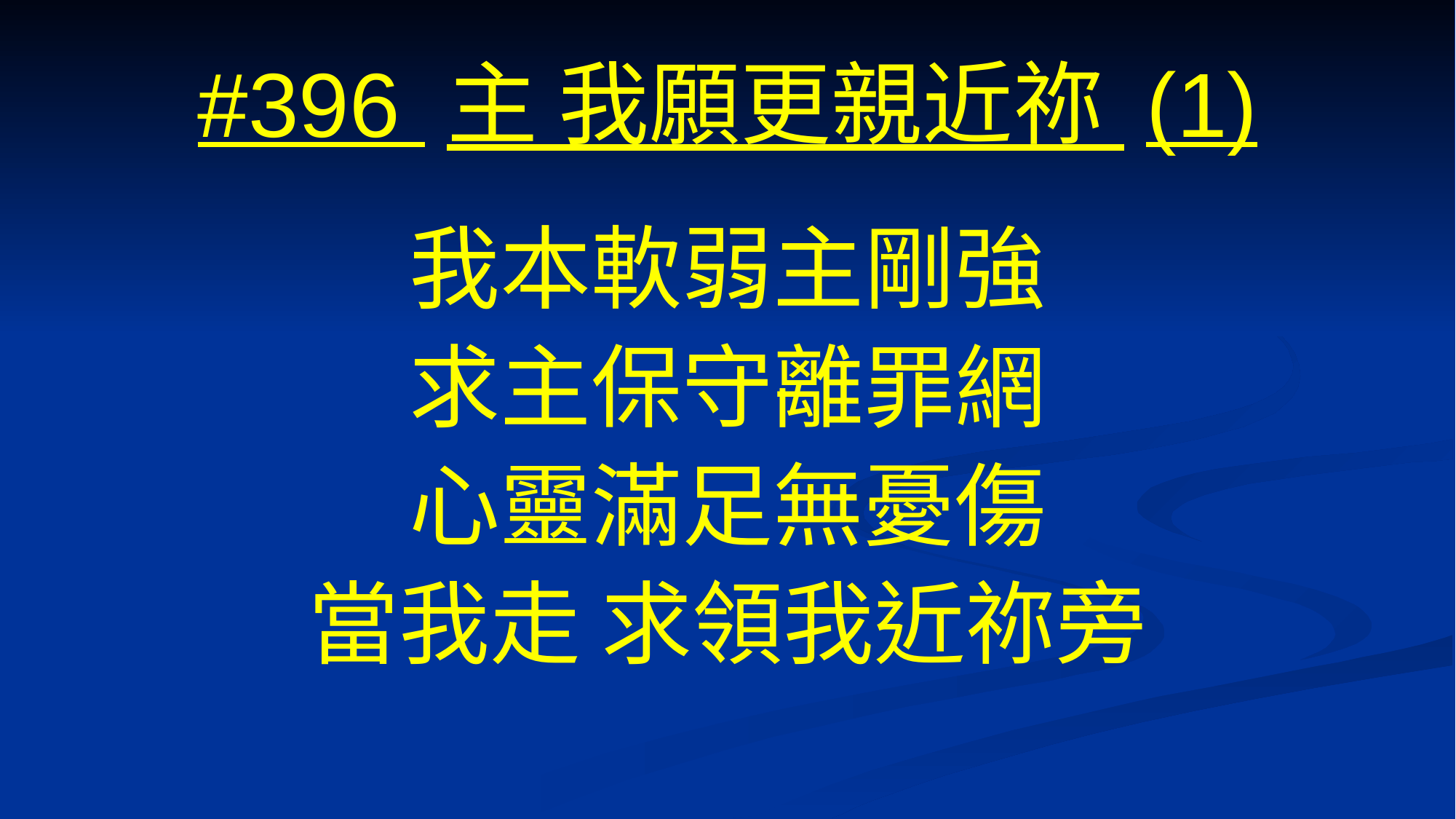

# #396 主 我願更親近祢 (1)
我本軟弱主剛強
求主保守離罪網
心靈滿足無憂傷
當我走 求領我近祢旁